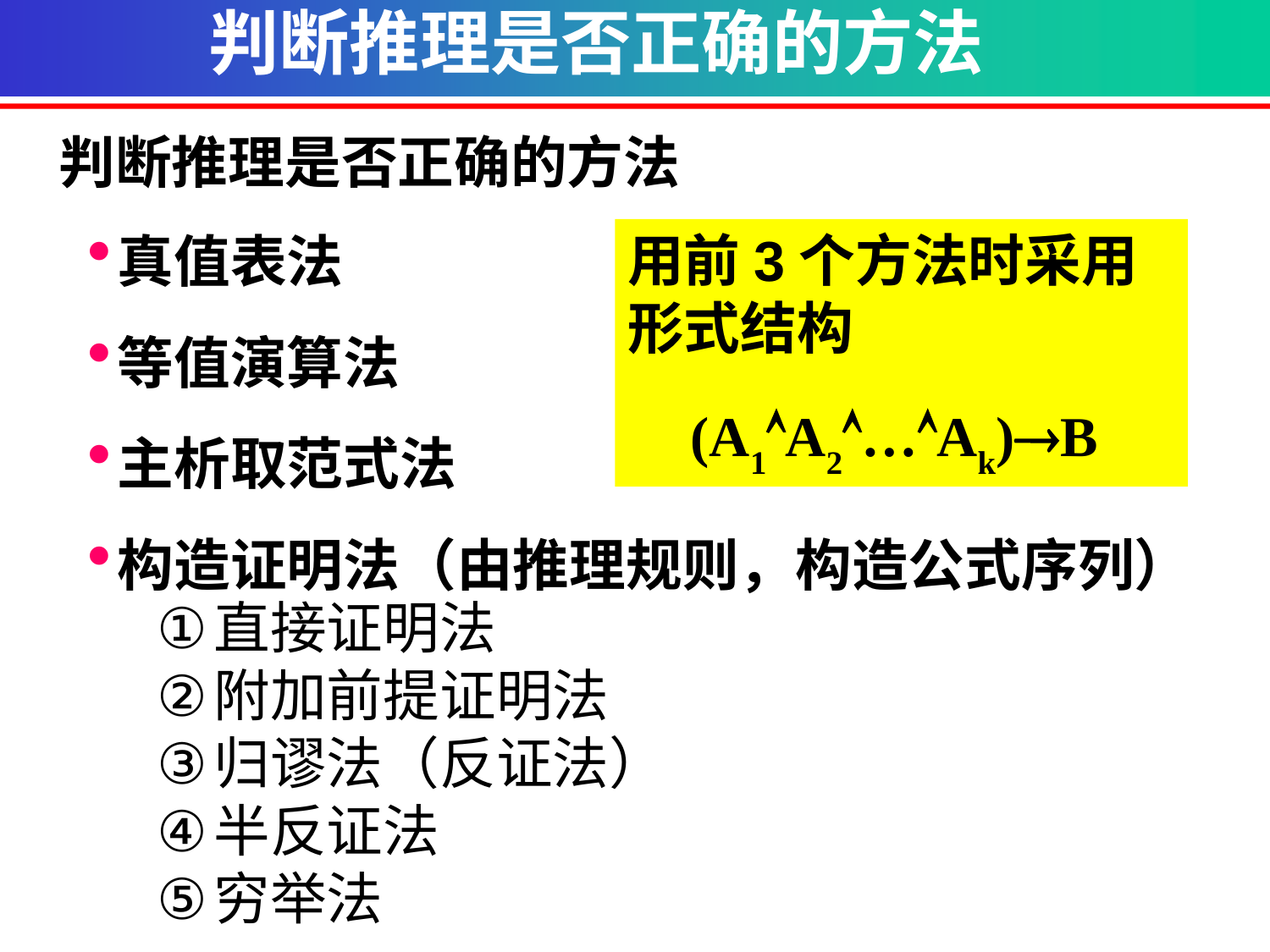

判断推理是否正确的方法
判断推理是否正确的方法
真值表法
等值演算法
主析取范式法
构造证明法（由推理规则，构造公式序列）
用前3个方法时采用形式结构
(A1∧A2∧…∧Ak)→B
直接证明法
附加前提证明法
归谬法（反证法）
半反证法
穷举法